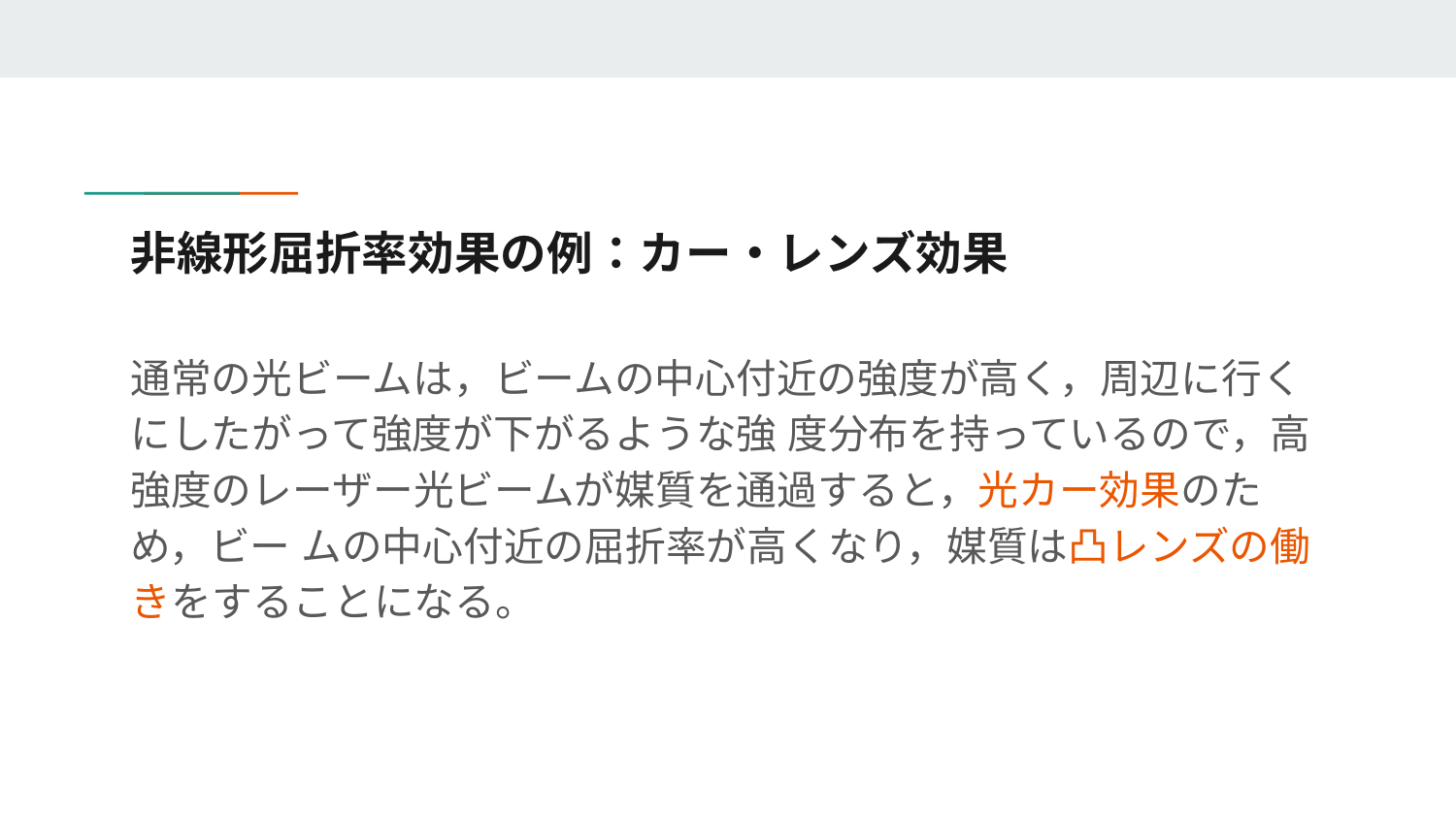

# 非線形屈折率効果の例：カー・レンズ効果
通常の光ビームは，ビームの中心付近の強度が高く，周辺に行くにしたがって強度が下がるような強 度分布を持っているので，高強度のレーザー光ビームが媒質を通過すると，光カー効果のため，ビー ムの中心付近の屈折率が高くなり，媒質は凸レンズの働きをすることになる。